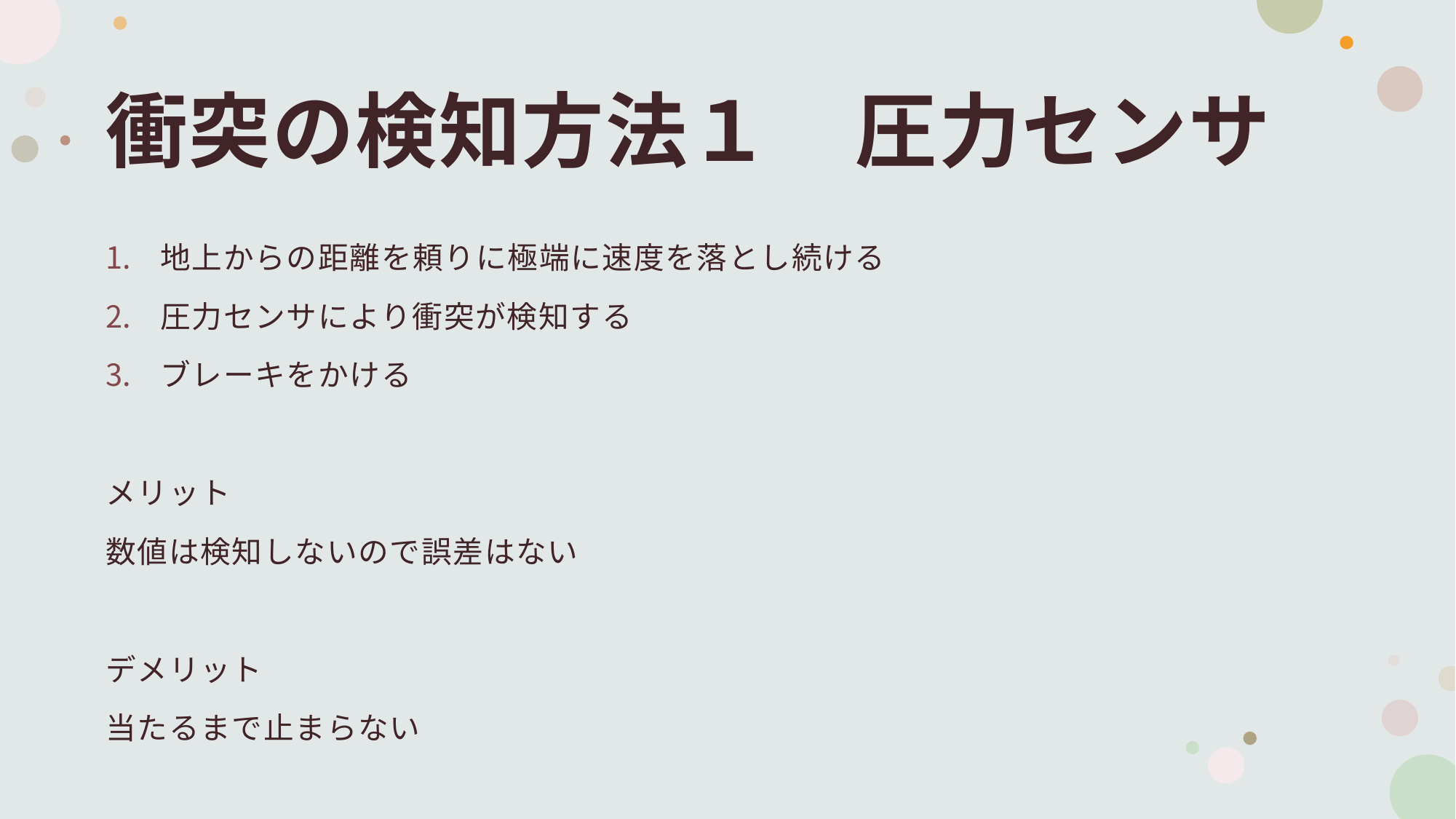

# 衝突の検知方法１　圧力センサ
地上からの距離を頼りに極端に速度を落とし続ける
圧力センサにより衝突が検知する
ブレーキをかける

メリット
数値は検知しないので誤差はない

デメリット
当たるまで止まらない